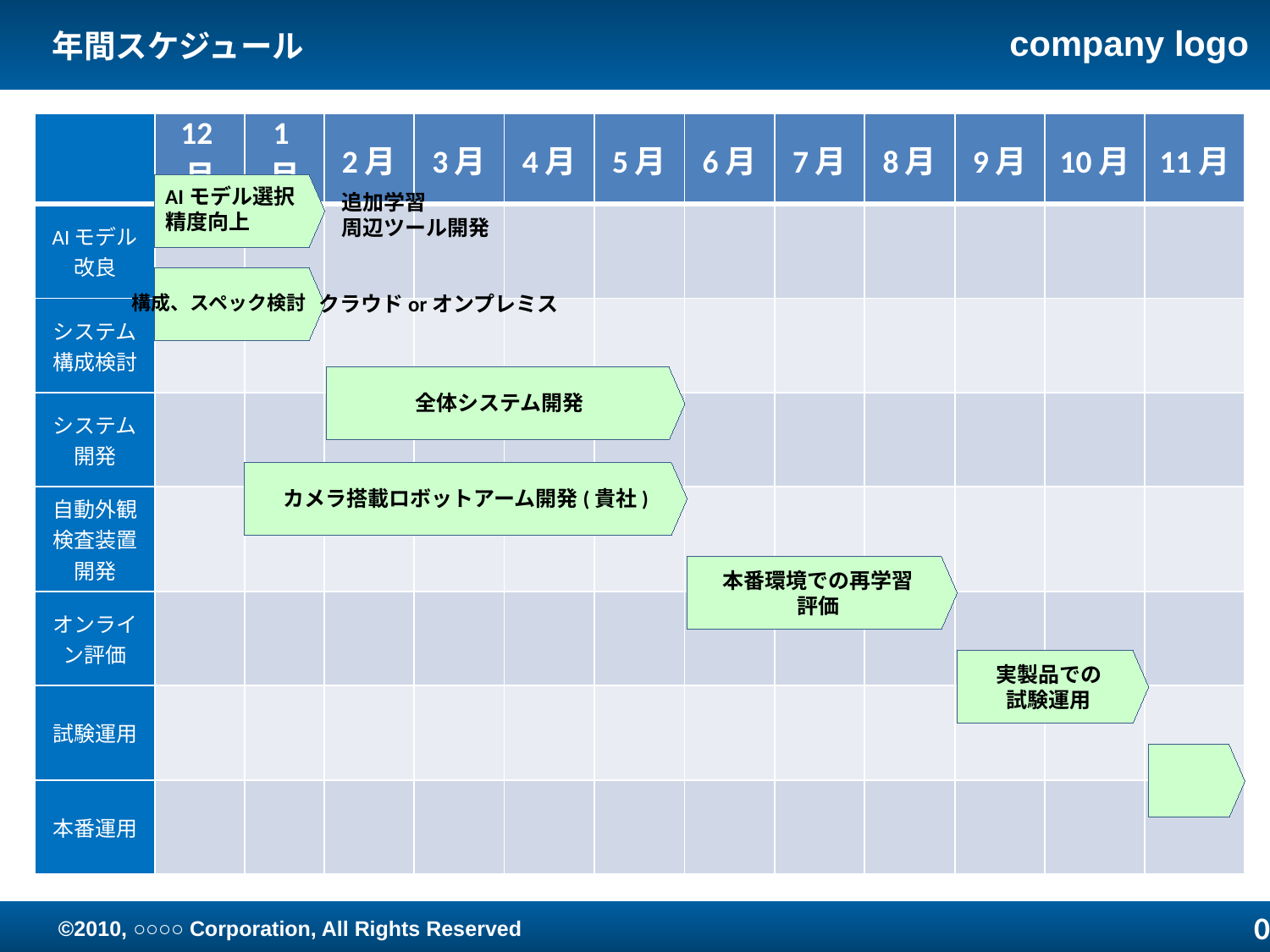

年間スケジュール
|  | 12月 | 1月 | 2月 | 3月 | 4月 | 5月 | 6月 | 7月 | 8月 | 9月 | 10月 | 11月 |
| --- | --- | --- | --- | --- | --- | --- | --- | --- | --- | --- | --- | --- |
| AIモデル改良 |  |  |  |  |  |  |  |  |  |  |  |  |
| システム構成検討 |  |  |  |  |  |  |  |  |  |  |  |  |
| システム開発 |  |  |  |  |  |  |  |  |  |  |  |  |
| 自動外観検査装置開発 |  |  |  |  |  |  |  |  |  |  |  |  |
| オンライン評価 |  |  |  |  |  |  |  |  |  |  |  |  |
| 試験運用 |  |  |  |  |  |  |  |  |  |  |  |  |
| 本番運用 |  |  |  |  |  |  |  |  |  |  |  |  |

AIモデル選択
精度向上
追加学習
周辺ツール開発

クラウドorオンプレミス
構成、スペック検討

全体システム開発

カメラ搭載ロボットアーム開発(貴社)
本番環境での再学習
評価
実製品での
試験運用

0